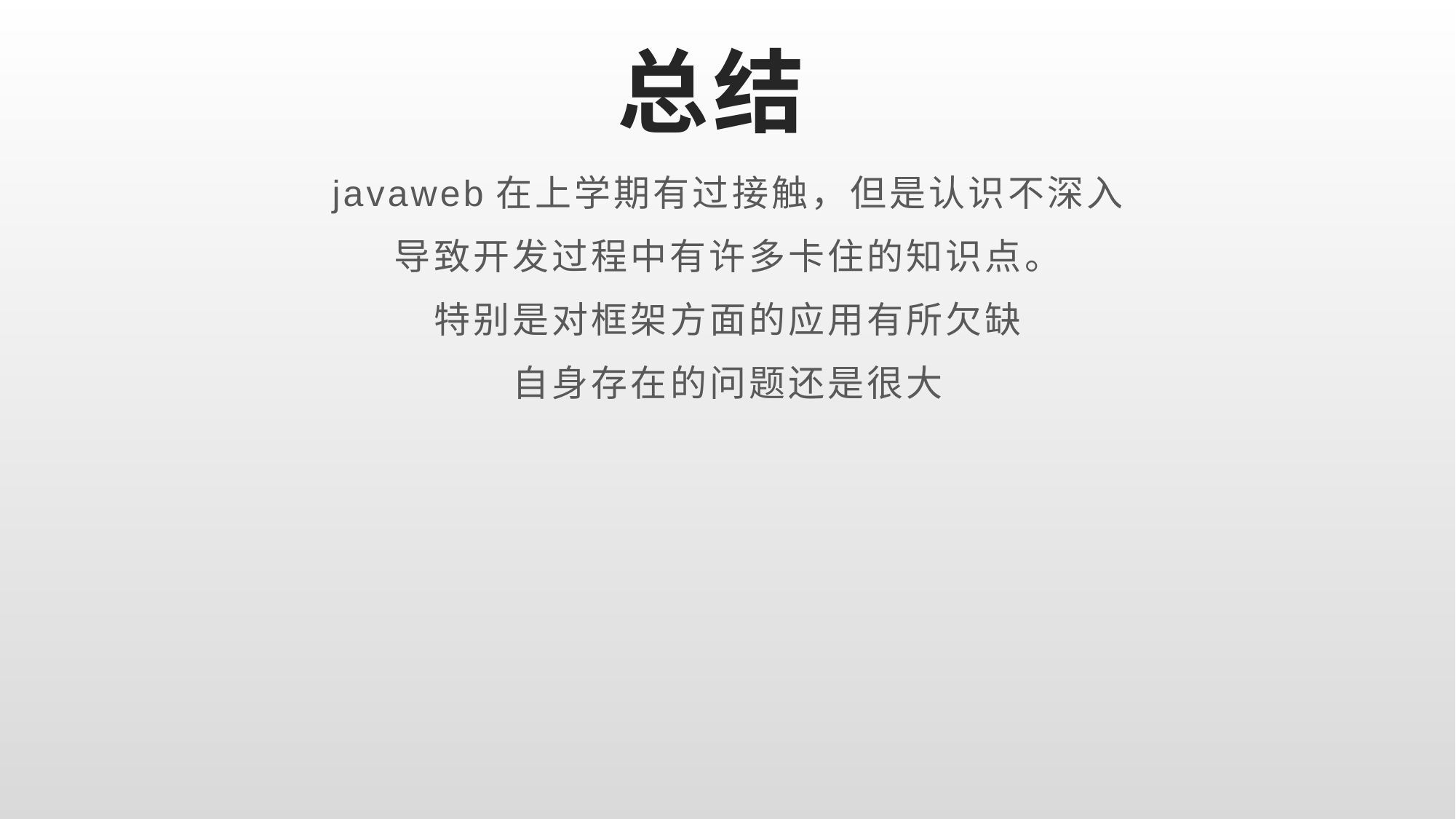

# 总结
javaweb在上学期有过接触，但是认识不深入
导致开发过程中有许多卡住的知识点。
特别是对框架方面的应用有所欠缺
自身存在的问题还是很大